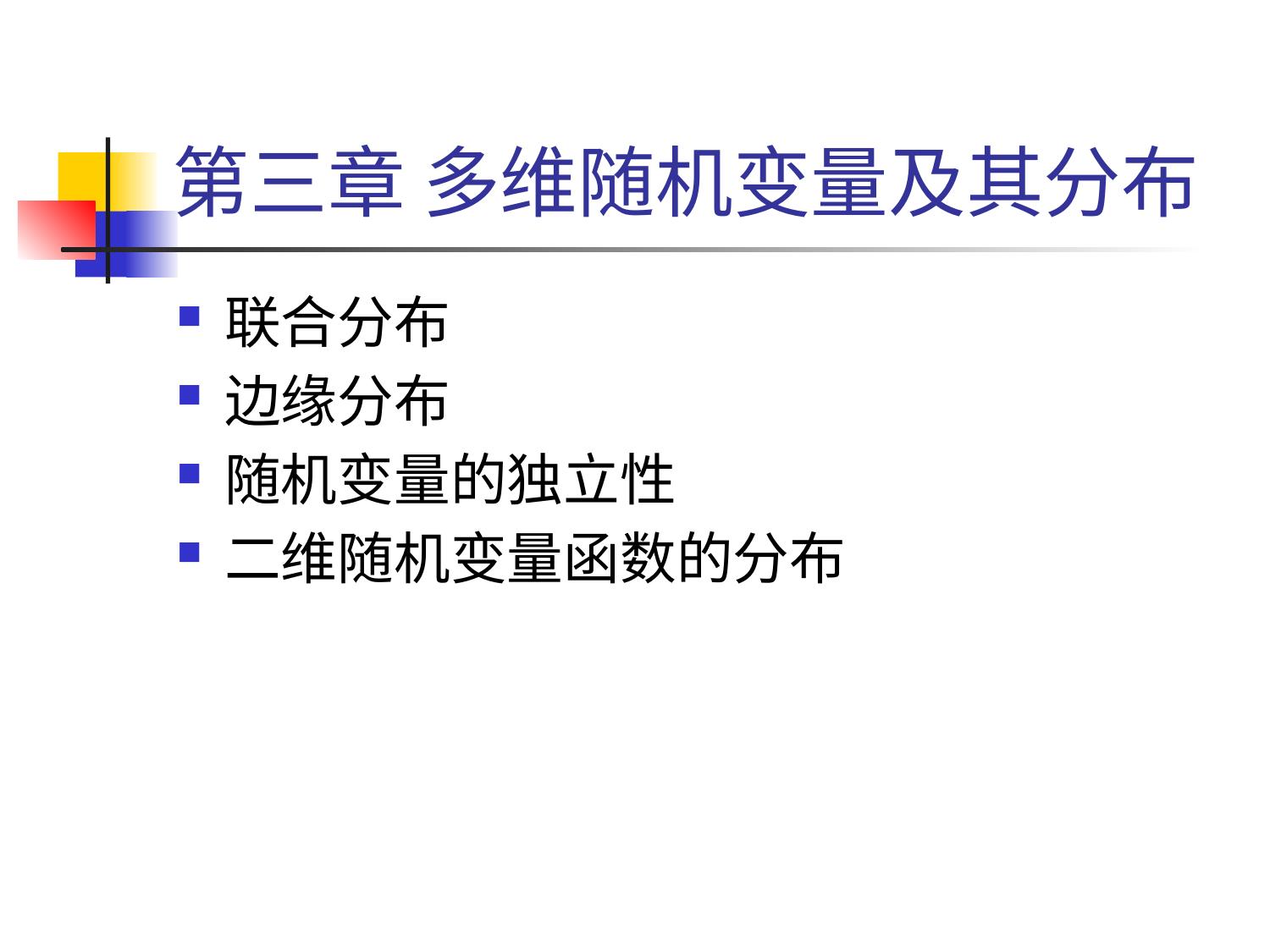

# 第三章 多维随机变量及其分布
联合分布
边缘分布
随机变量的独立性
二维随机变量函数的分布